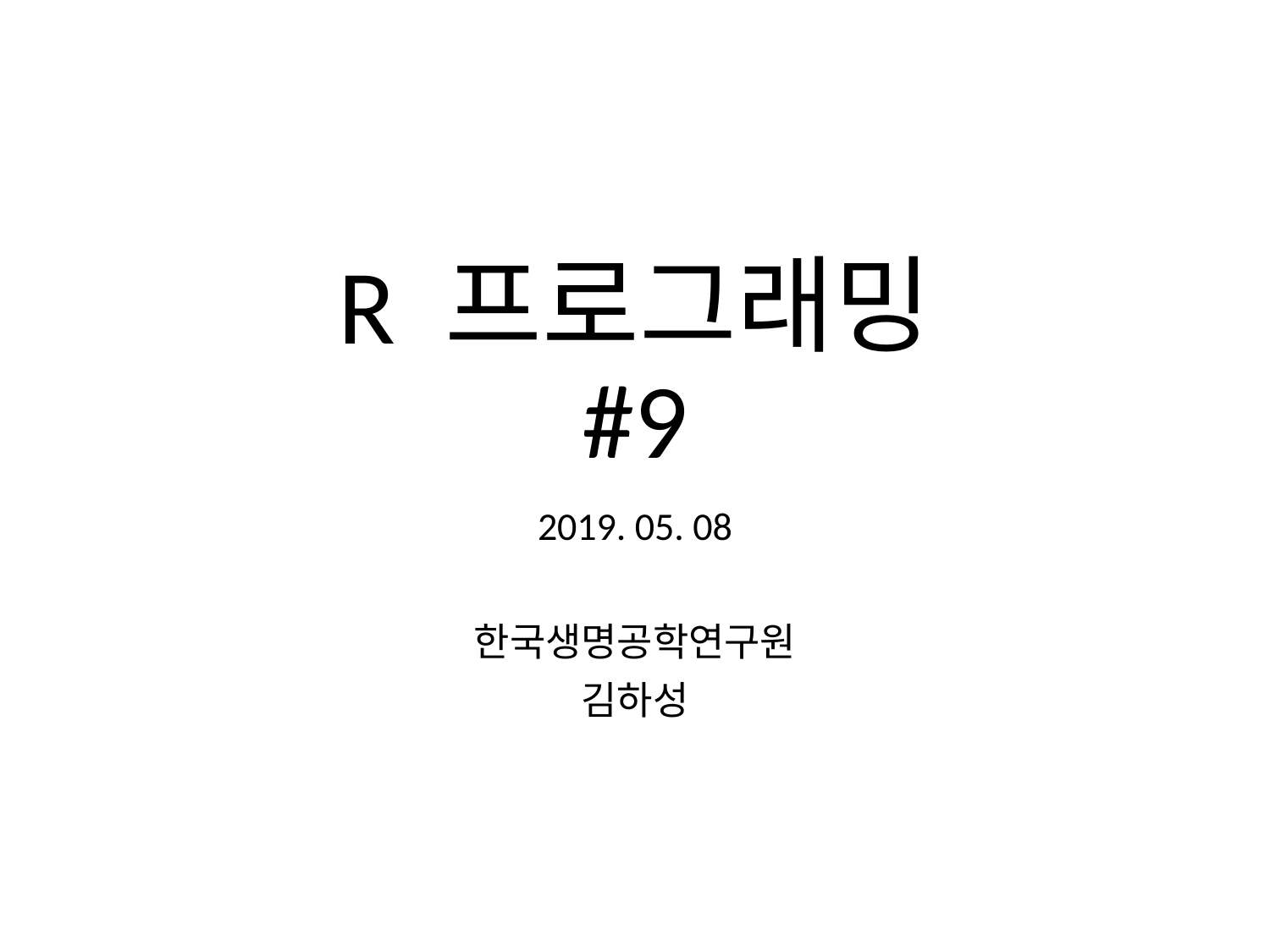

# R 프로그래밍 #9
2019. 05. 08

한국생명공학연구원
김하성